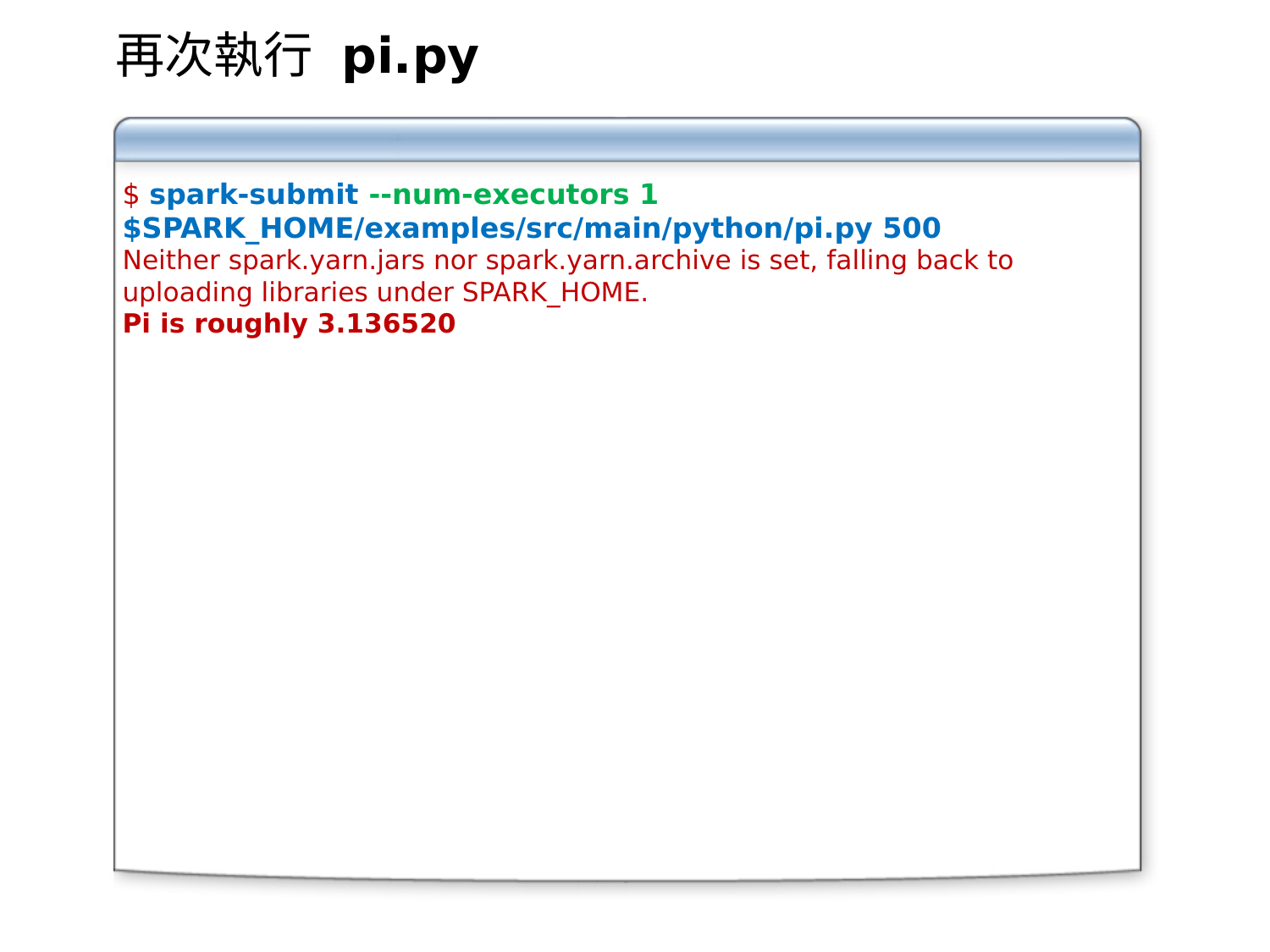

再次執行 pi.py
$ spark-submit --num-executors 1  $SPARK_HOME/examples/src/main/python/pi.py 500
Neither spark.yarn.jars nor spark.yarn.archive is set, falling back to uploading libraries under SPARK_HOME.
Pi is roughly 3.136520